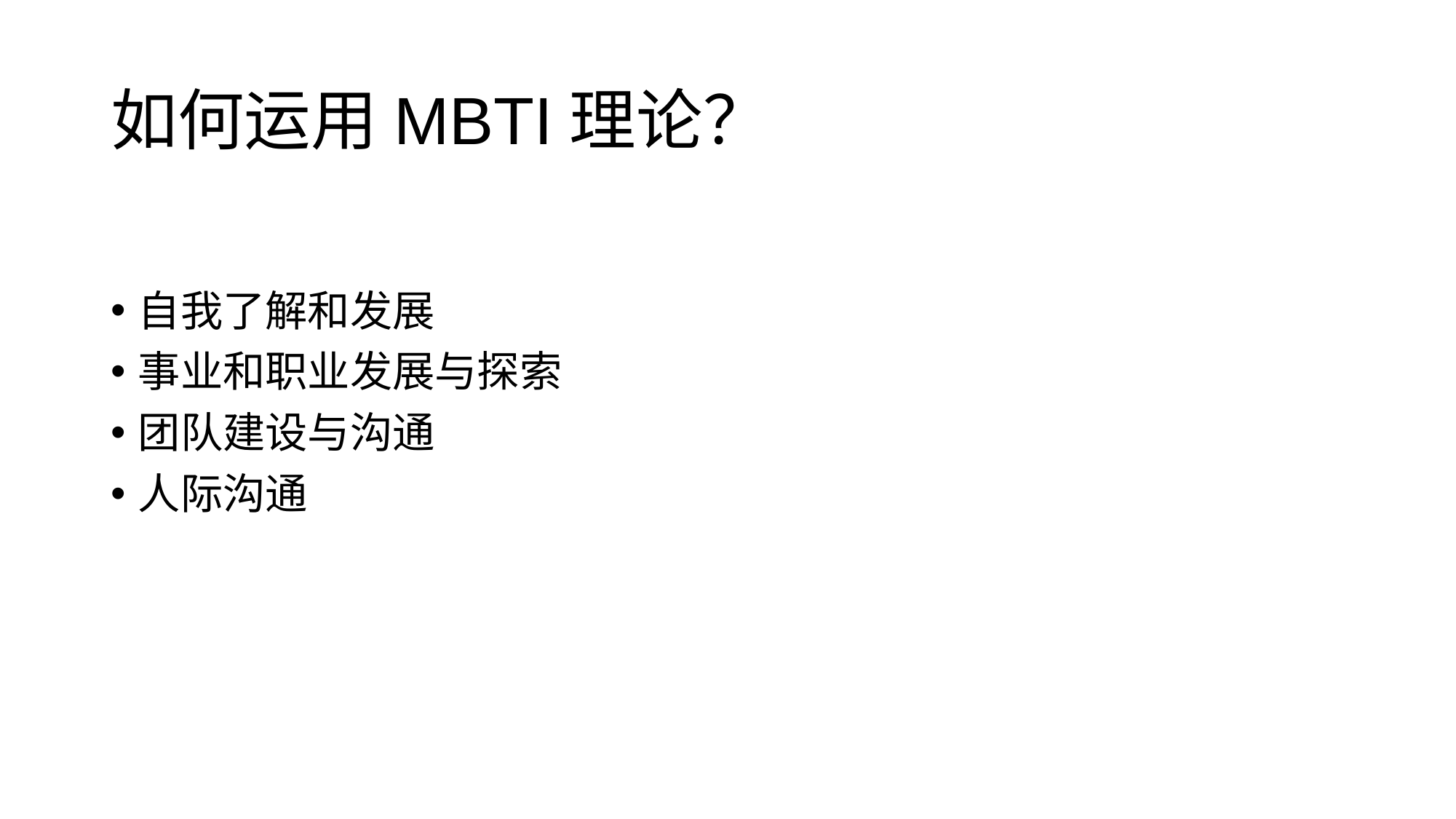

# 如何运用MBTI理论？

自我了解和发展
事业和职业发展与探索
团队建设与沟通
人际沟通